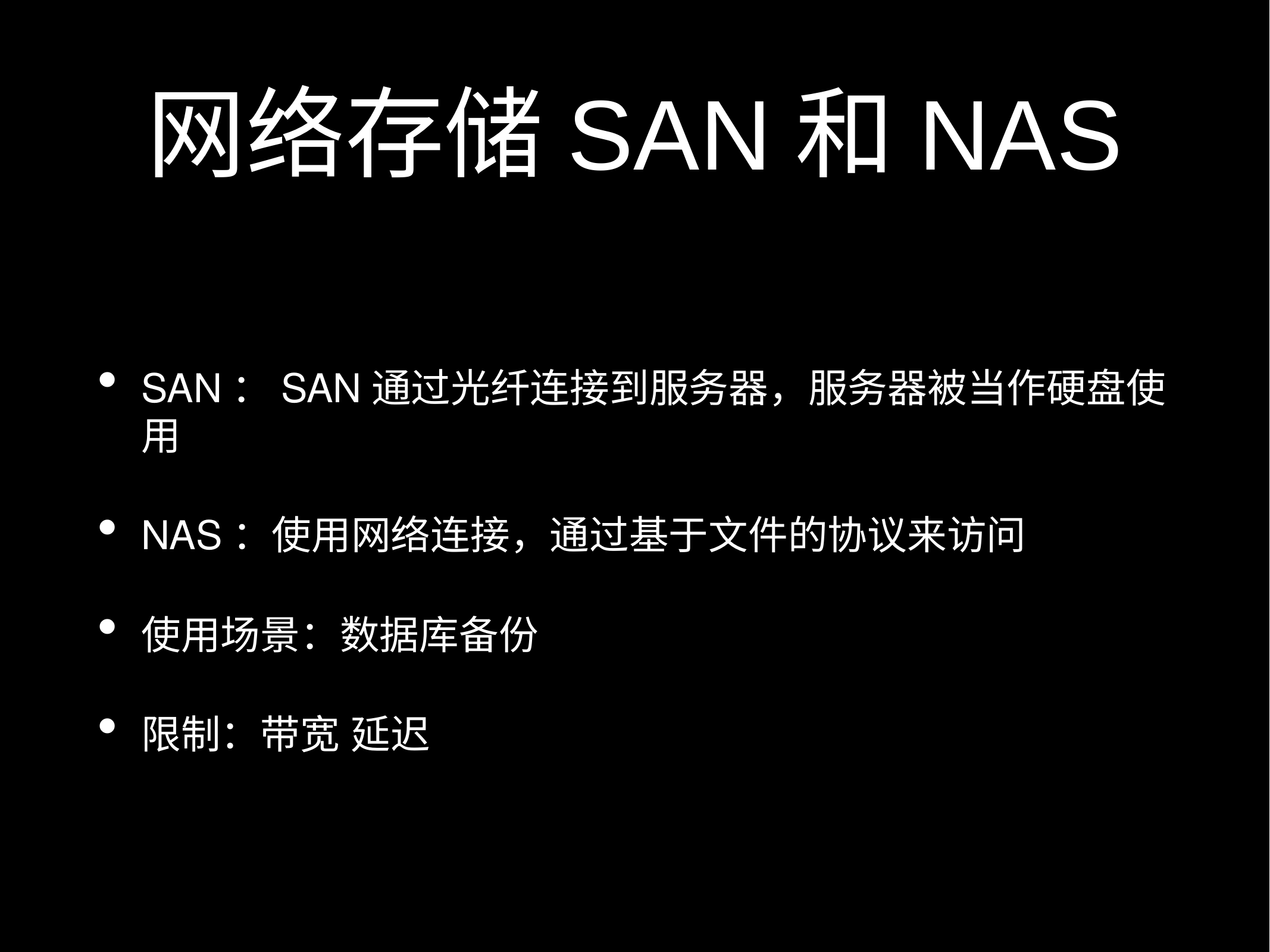

# 网络存储SAN和NAS
SAN：SAN通过光纤连接到服务器，服务器被当作硬盘使用
NAS：使用网络连接，通过基于文件的协议来访问
使用场景：数据库备份
限制：带宽 延迟